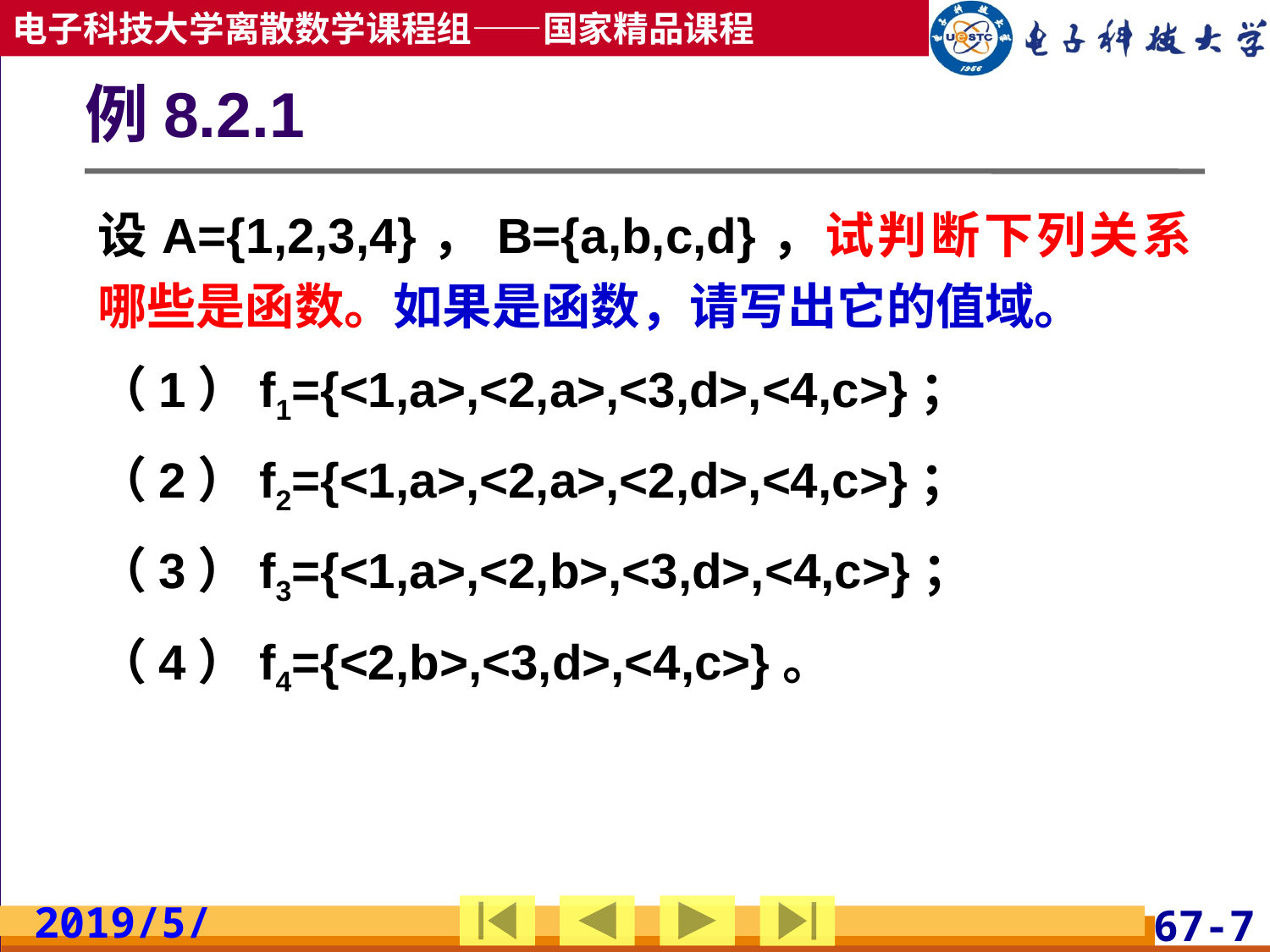

# 例8.2.1
设A={1,2,3,4}，B={a,b,c,d}，试判断下列关系哪些是函数。如果是函数，请写出它的值域。
（1）f1={<1,a>,<2,a>,<3,d>,<4,c>}；
（2）f2={<1,a>,<2,a>,<2,d>,<4,c>}；
（3）f3={<1,a>,<2,b>,<3,d>,<4,c>}；
（4）f4={<2,b>,<3,d>,<4,c>}。
2019/5/8